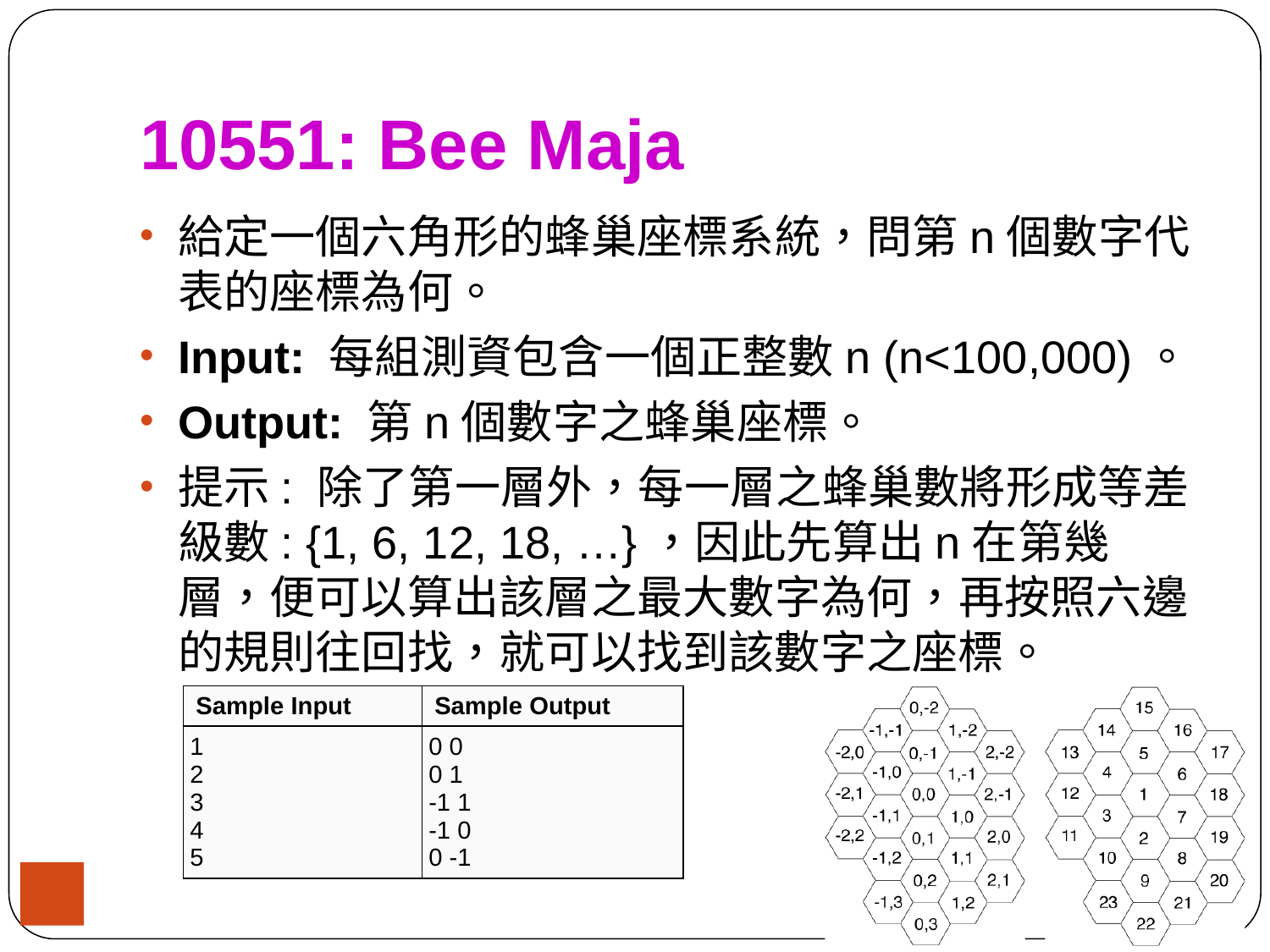

# 10551: Bee Maja
給定一個六角形的蜂巢座標系統，問第n個數字代表的座標為何。
Input: 每組測資包含一個正整數n (n<100,000)。
Output: 第n個數字之蜂巢座標。
提示: 除了第一層外，每一層之蜂巢數將形成等差級數: {1, 6, 12, 18, …}，因此先算出n在第幾層，便可以算出該層之最大數字為何，再按照六邊的規則往回找，就可以找到該數字之座標。
| Sample Input | Sample Output |
| --- | --- |
| 1 2 3 4 5 | 0 0 0 1 -1 1 -1 0 0 -1 |